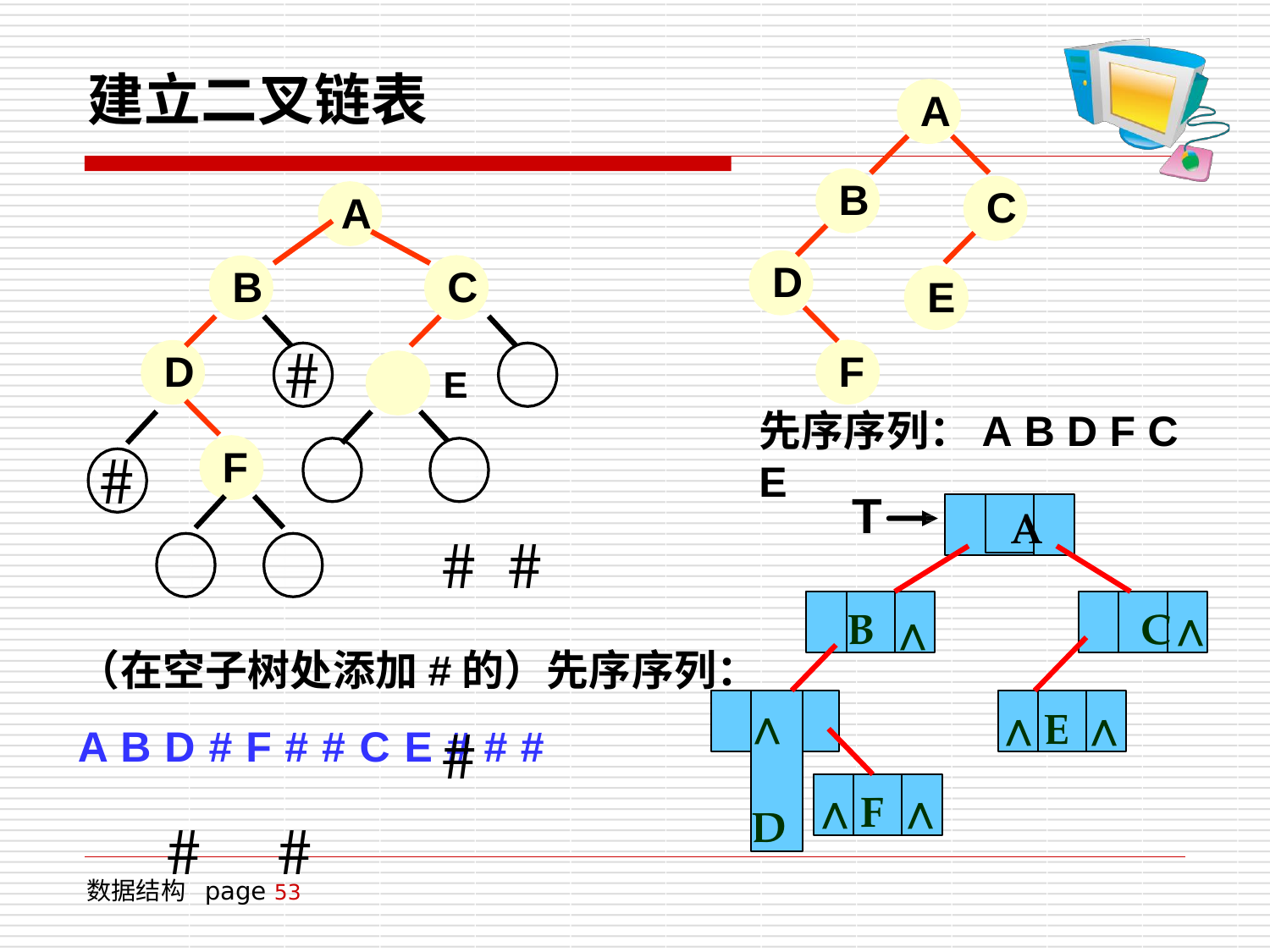

建立二叉链表

A

B

C

A

D

B
C

E

#	E		#  #		#
#	#

F
先序序列：A B D F C E

D

F
#

T

A

B

C

∧
∧

（在空子树处添加#的）先序序列：

∧	D

∧E ∧
A B D # F # # C E # # #

∧F ∧

数据结构 page 53